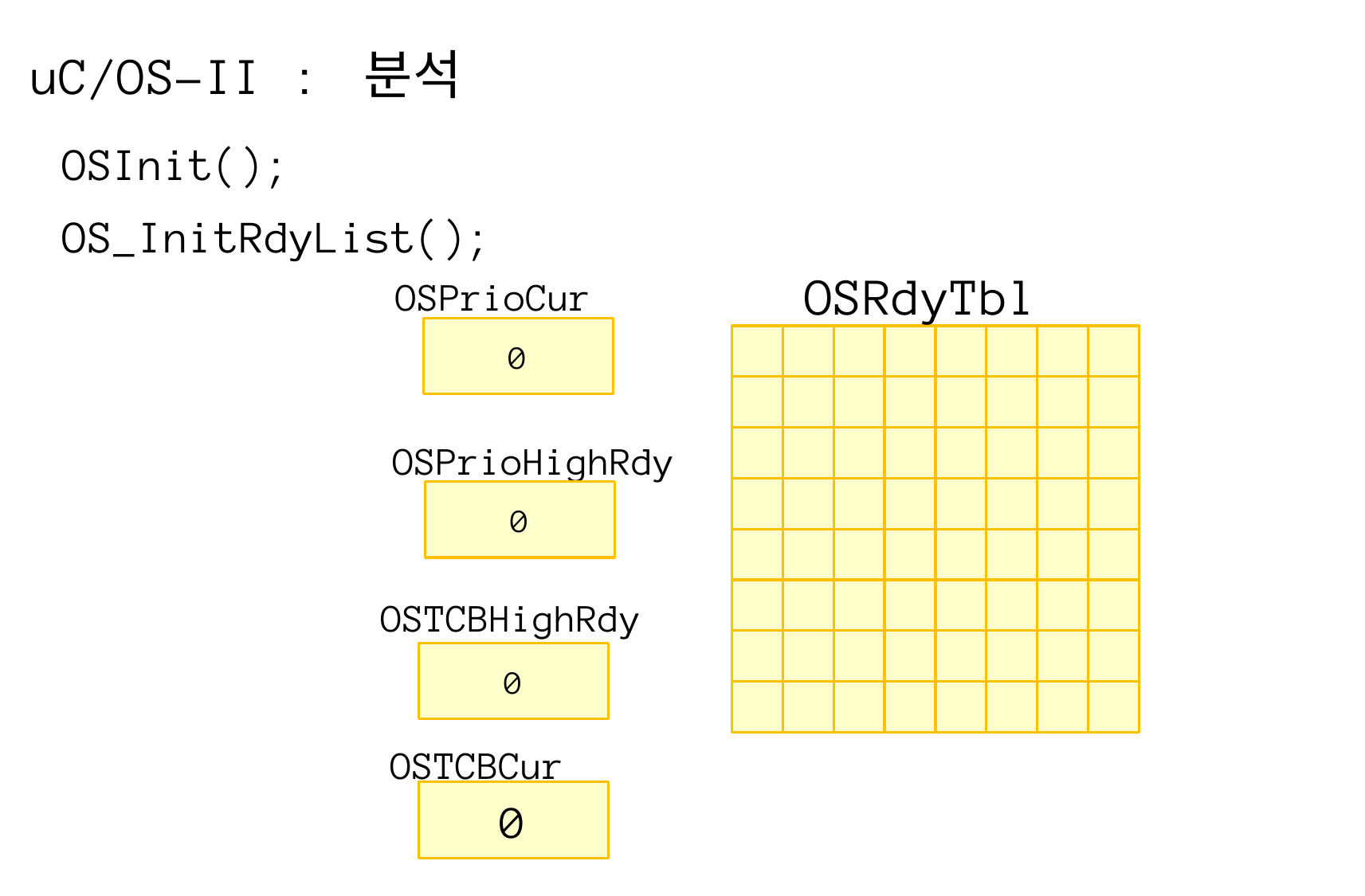

uC/OS-II : 분석
OSInit();
OS_InitRdyList();
OSRdyTbl

OSPrioCur
0
OSPrioHighRdy
0
OSTCBHighRdy
0
OSTCBCur
0